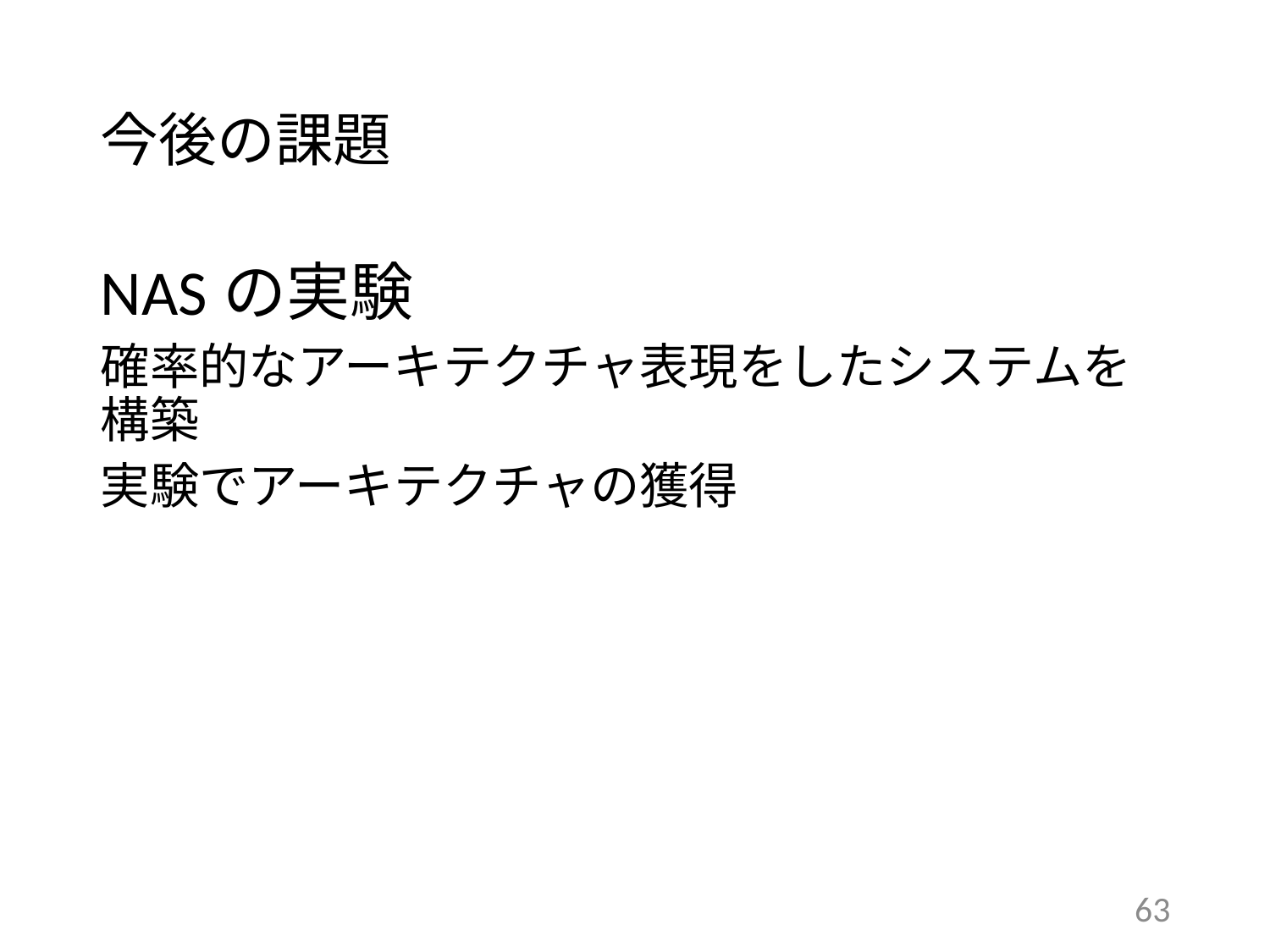

# 今後の課題
NASの実験
確率的なアーキテクチャ表現をしたシステムを構築
実験でアーキテクチャの獲得
63